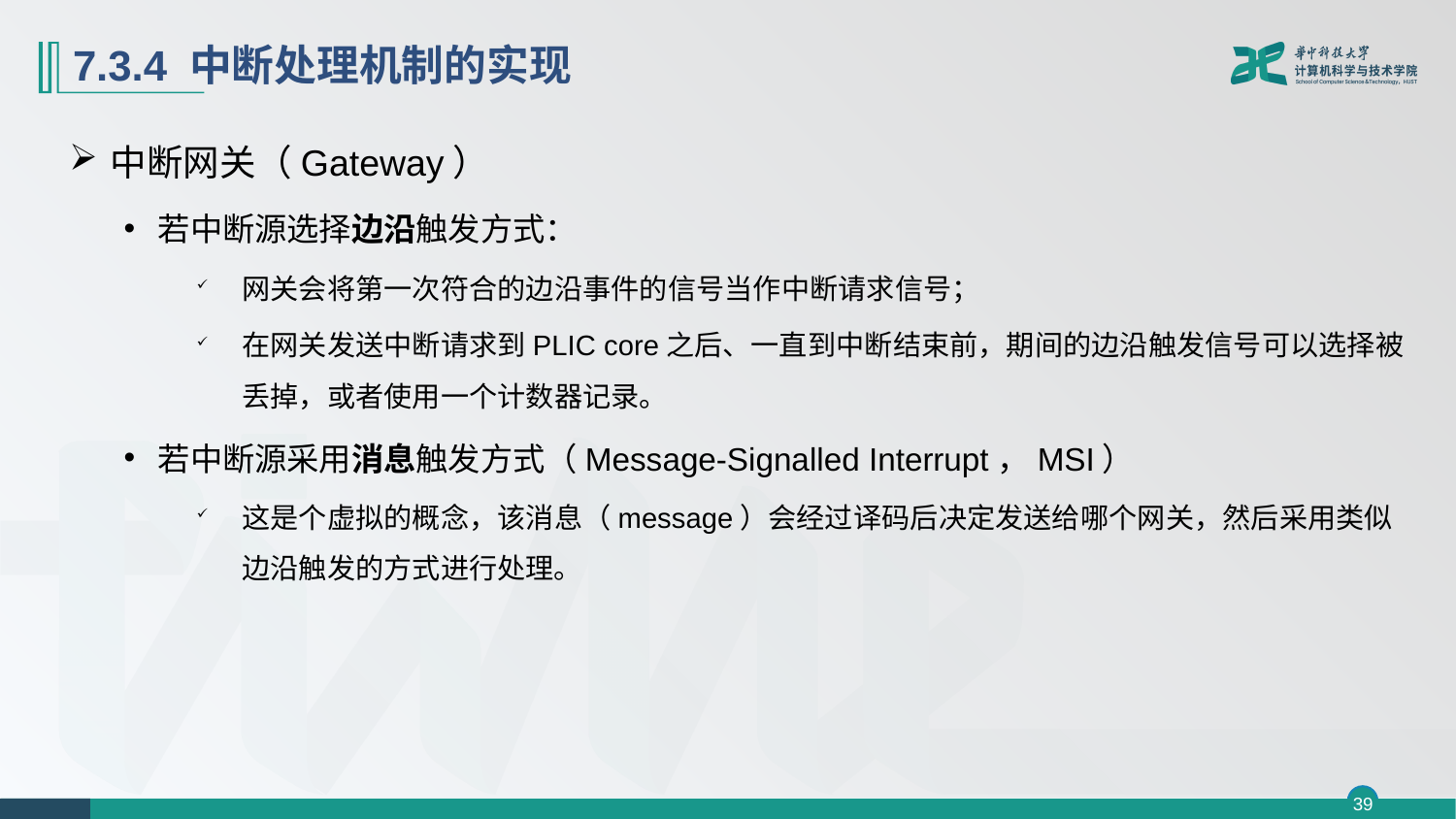

# 7.3.4 中断处理机制的实现
中断网关（Gateway）
若中断源选择边沿触发方式：
网关会将第一次符合的边沿事件的信号当作中断请求信号；
在网关发送中断请求到PLIC core之后、一直到中断结束前，期间的边沿触发信号可以选择被丢掉，或者使用一个计数器记录。
若中断源采用消息触发方式（Message-Signalled Interrupt，MSI）
这是个虚拟的概念，该消息（message）会经过译码后决定发送给哪个网关，然后采用类似边沿触发的方式进行处理。